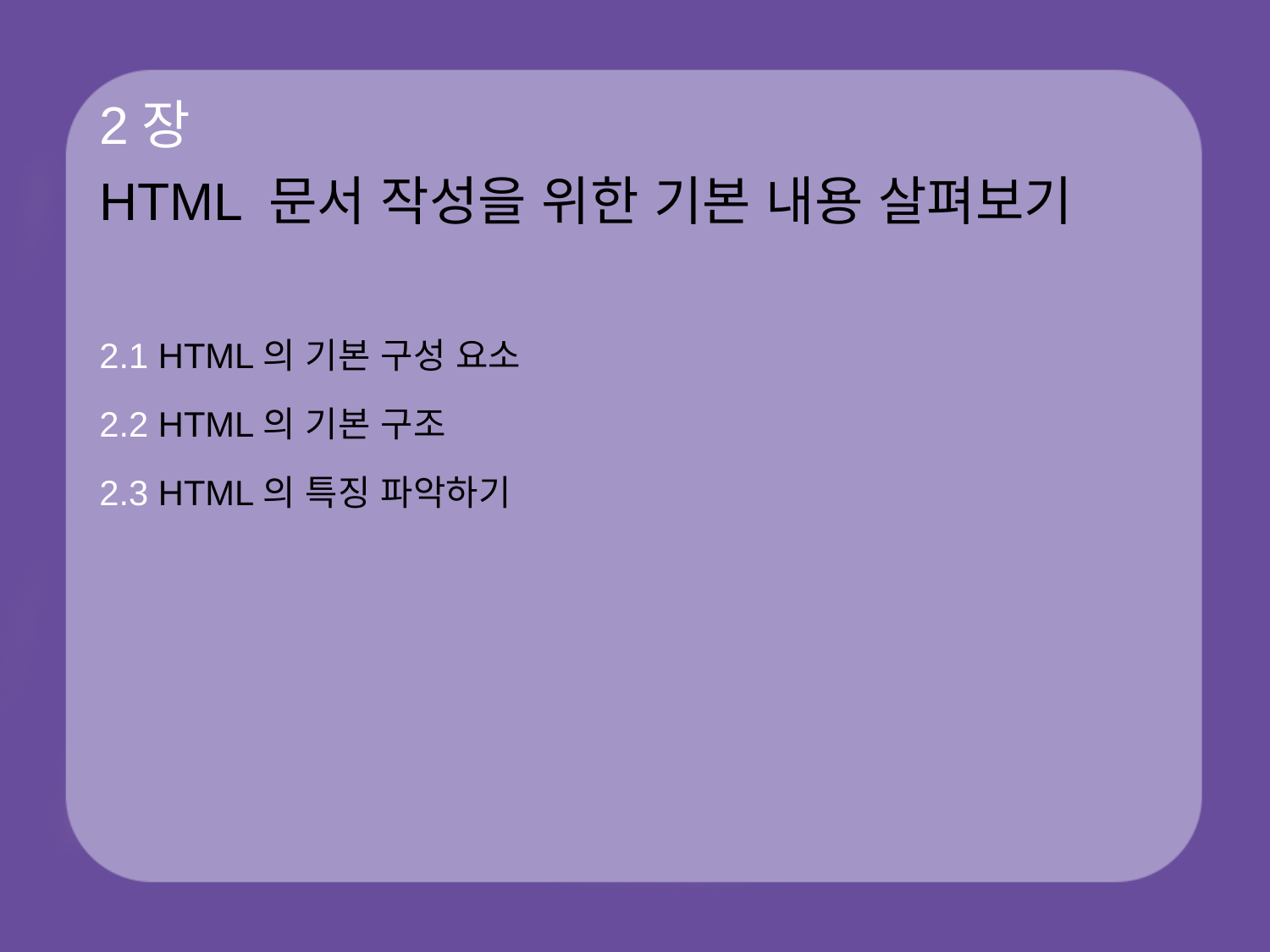

# 2장 HTML 문서 작성을 위한 기본 내용 살펴보기
2.1 HTML의 기본 구성 요소
2.2 HTML의 기본 구조
2.3 HTML의 특징 파악하기